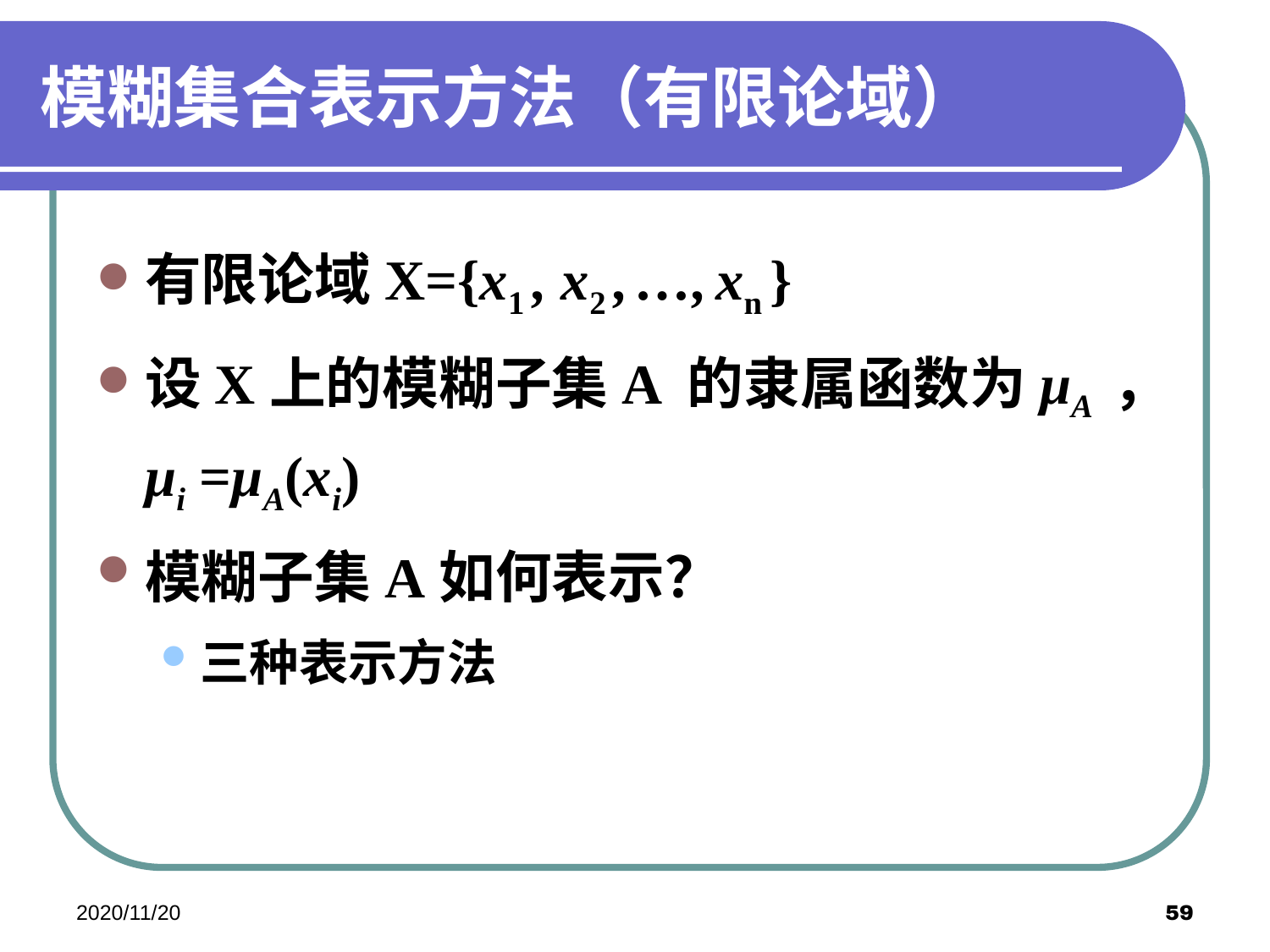

# 模糊集合表示方法（有限论域）
有限论域X={x1 , x2 , …, xn }
设X上的模糊子集A 的隶属函数为μA ， μi =μA(xi)
模糊子集A如何表示？
三种表示方法
2020/11/20
59